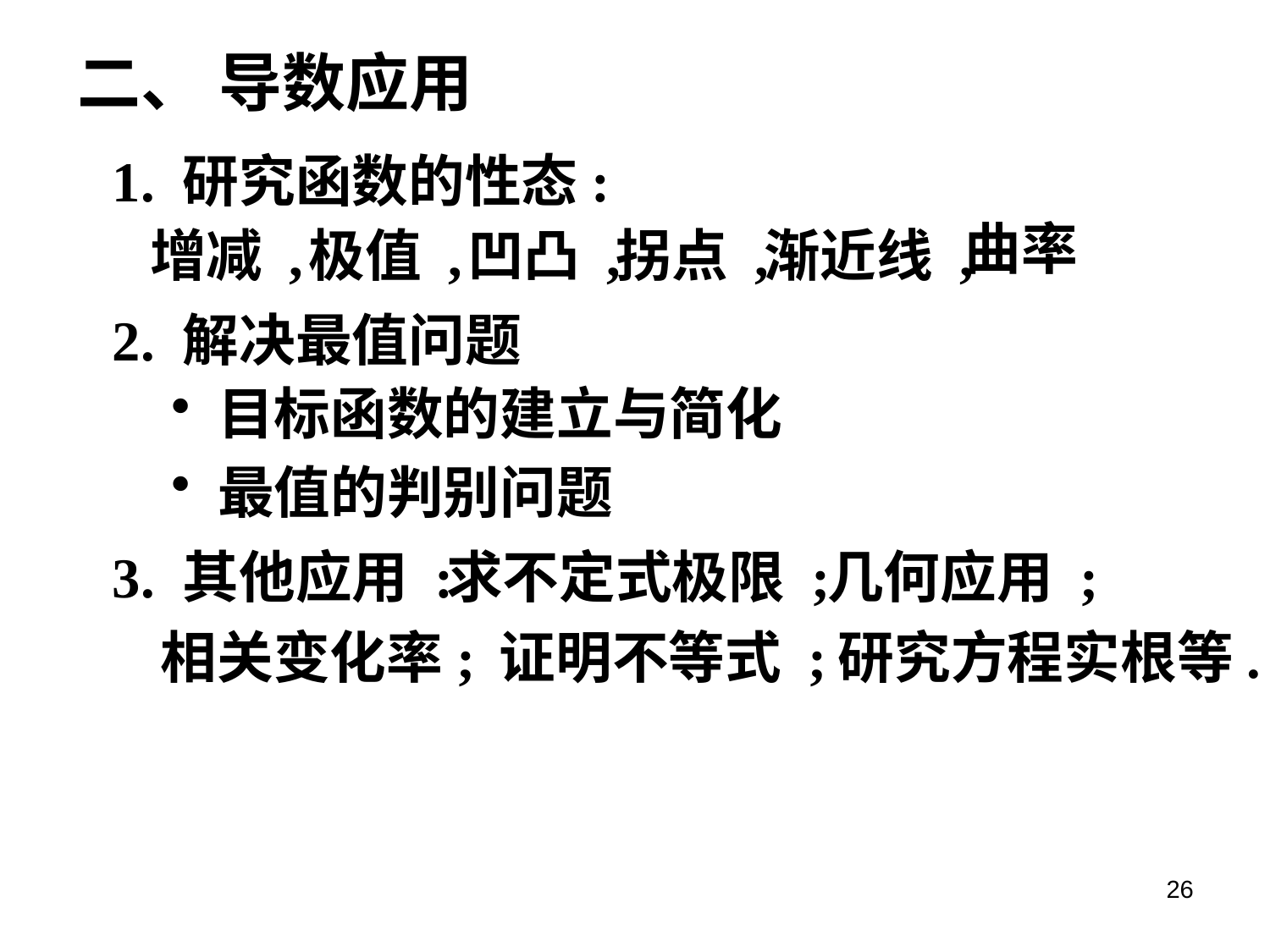

二、 导数应用
1. 研究函数的性态:
曲率
增减 ,
极值 ,
凹凸 ,
拐点 ,
渐近线 ,
2. 解决最值问题
 目标函数的建立与简化
 最值的判别问题
3. 其他应用 :
求不定式极限 ;
几何应用 ;
相关变化率;
证明不等式 ;
研究方程实根等.
26